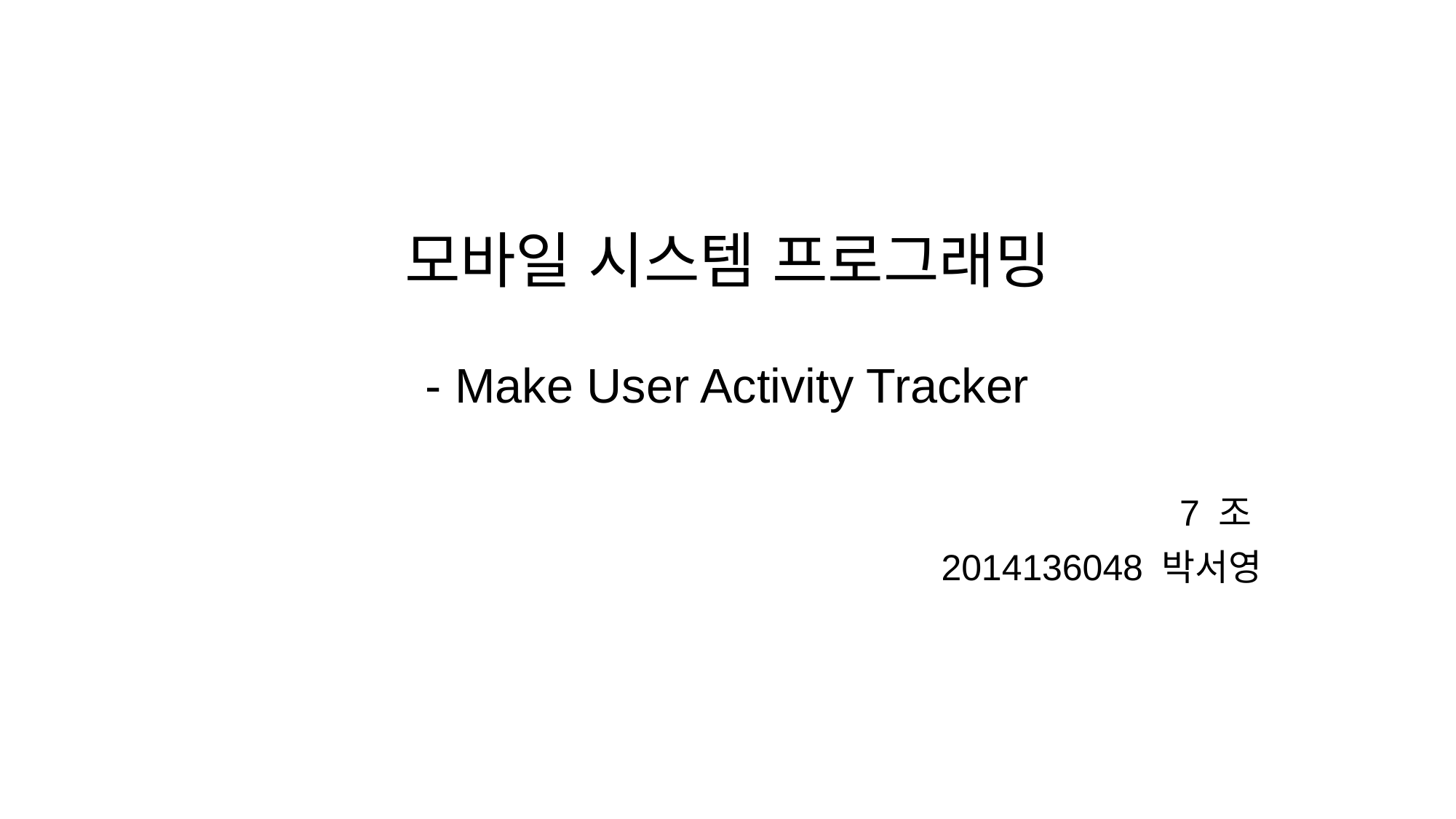

# 모바일 시스템 프로그래밍 - Make User Activity Tracker

7 조
2014136048 박서영